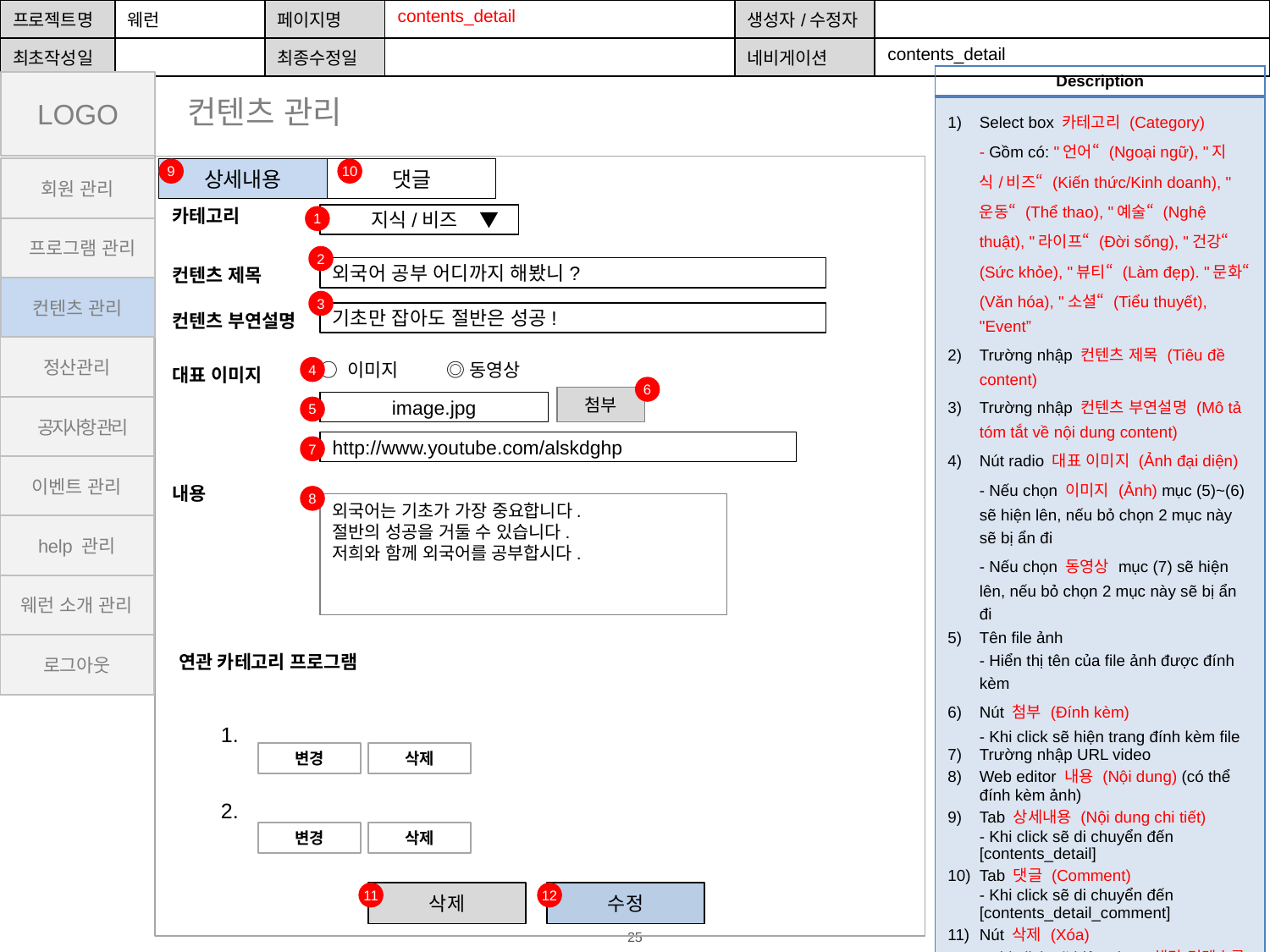

| 프로젝트명 | 웨런 | 페이지명 | contents\_detail | 생성자/수정자 |  |
| --- | --- | --- | --- | --- | --- |
| 최초작성일 |  | 최종수정일 |  | 네비게이션 | contents\_detail |
| Description |
| --- |
| Select box 카테고리 (Category) - Gồm có: "언어“ (Ngoại ngữ), "지식/비즈“ (Kiến thức/Kinh doanh), "운동“ (Thể thao), "예술“ (Nghệ thuật), "라이프“ (Đời sống), "건강“ (Sức khỏe), "뷰티“ (Làm đẹp). "문화“ (Văn hóa), "소셜“ (Tiểu thuyết), "Event” Trường nhập 컨텐츠 제목 (Tiêu đề content) Trường nhập 컨텐츠 부연설명 (Mô tả tóm tắt về nội dung content) Nút radio 대표 이미지 (Ảnh đại diện) - Nếu chọn 이미지 (Ảnh) mục (5)~(6) sẽ hiện lên, nếu bỏ chọn 2 mục này sẽ bị ẩn đi - Nếu chọn 동영상 mục (7) sẽ hiện lên, nếu bỏ chọn 2 mục này sẽ bị ẩn đi Tên file ảnh - Hiển thị tên của file ảnh được đính kèm Nút 첨부 (Đính kèm) - Khi click sẽ hiện trang đính kèm file Trường nhập URL video Web editor 내용 (Nội dung) (có thể đính kèm ảnh) Tab 상세내용 (Nội dung chi tiết) - Khi click sẽ di chuyển đến [contents\_detail] Tab 댓글 (Comment) - Khi click sẽ di chuyển đến [contents\_detail\_comment] Nút 삭제 (Xóa) - Khi click sẽ hiện alert "해당 컨텐츠를 삭제하시겠습니까“ (Bạn muốn xóa content này?), sau đó nếu click vào 확인 (OK) content tương ứng sẽ bị xóa và di chuyển đến [contents] - Nếu click vào 취소 (Hủy) sẽ không có gì thay đổi Nút 수정 (Sửa) - Khi click sẽ hiện alert "수정하시겠습니까?“ (Bạn muốn sửa content này?) , sau đó nếu click vào 확인 (OK) các thông tin của content tương ứng sẽ được sửa và di chuyển đến [contents] - Nếu click vào 취소 (Hủy) sẽ không có gì thay đổi - Nếu còn mục nào để trống hệ thống sẽ hiện alert "모든 내용을 입력해주세요“ (Vui lòng nhập đầy đủ nội dung.), sau đó nếu click vào 확인 (OK) sẽ không có gì thay đổi Xem tiếp trang sau |
LOGO
컨텐츠 관리

회원 관리
상세내용
9
댓글
10
카테고리
     지식/비즈    ▼
1
 프로그램 관리
2
컨텐츠 제목
외국어 공부 어디까지 해봤니?
컨텐츠 관리
3
컨텐츠 부연설명
기초만 잡아도 절반은 성공!
정산관리
○ 이미지	◎ 동영상
대표 이미지
4
6
첨부
image.jpg
로그아웃
5
  공지사항 관리
6
http://www.youtube.com/alskdghp
7
어워드 관리
이벤트 관리
8
내용
8
외국어는 기초가 가장 중요합니다.
절반의 성공을 거둘 수 있습니다.
저희와 함께 외국어를 공부합시다.
help 관리
웨런 소개 관리
로그아웃
연관 카테고리 프로그램
1.
2.
변경
삭제
변경
삭제
11
삭제
12
수정